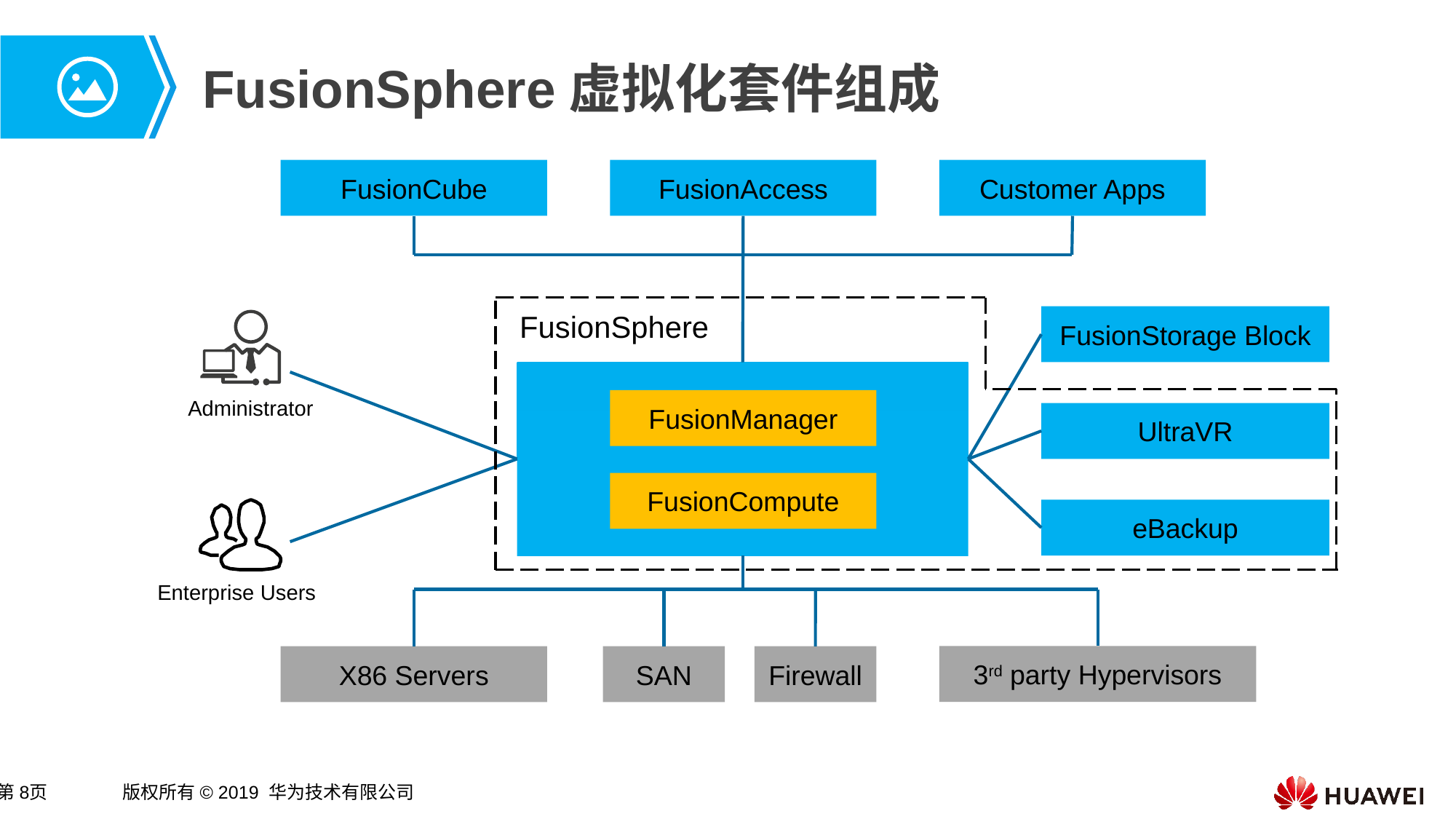

# FusionSphere虚拟化套件组成
FusionCube
FusionAccess
Customer Apps
FusionSphere
FusionStorage Block

Administrator
FusionManager
UltraVR
FusionCompute

eBackup
Enterprise Users
3rd party Hypervisors
X86 Servers
SAN
Firewall